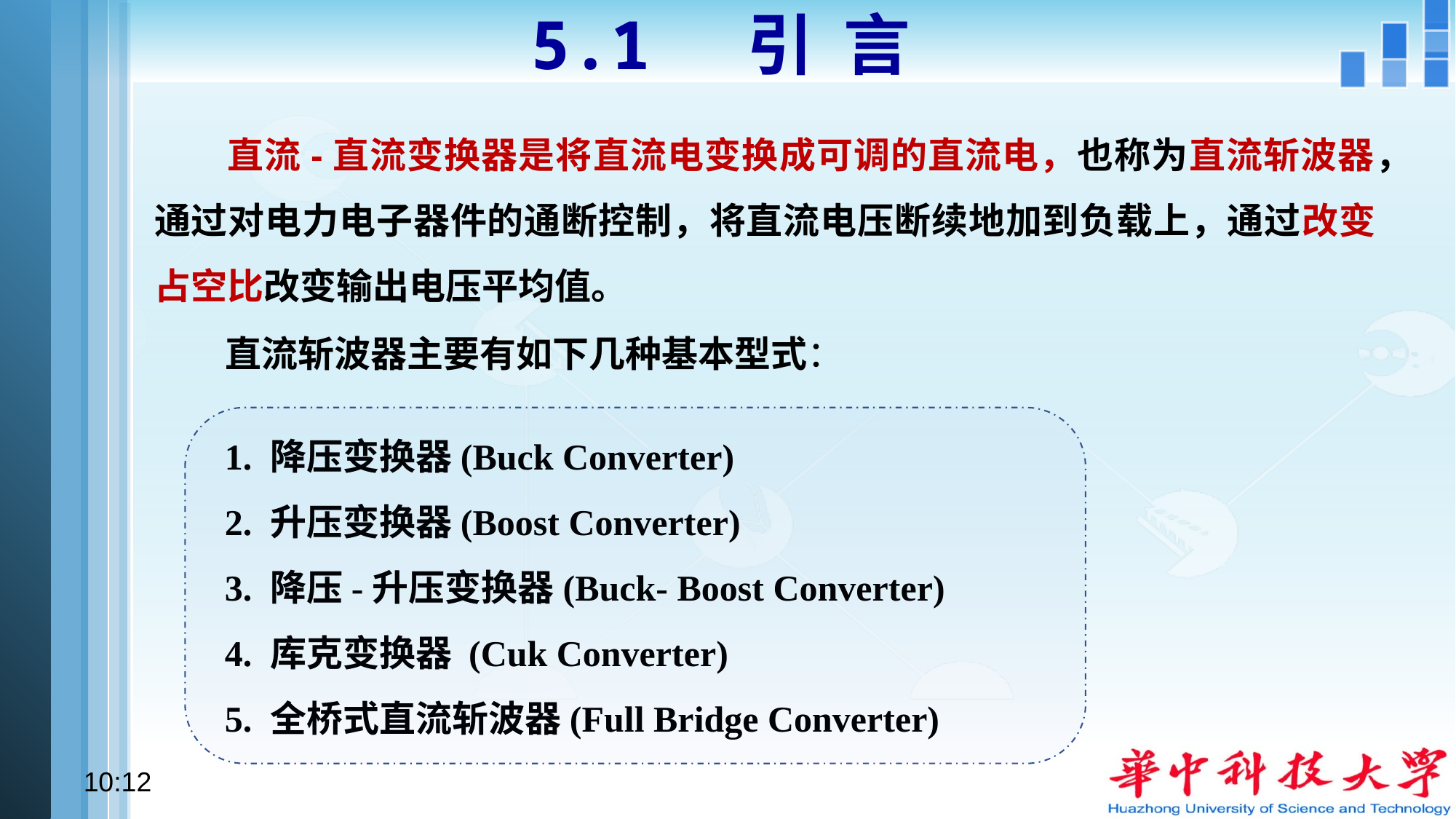

5.1  引  言
 直流-直流变换器是将直流电变换成可调的直流电，也称为直流斩波器，通过对电力电子器件的通断控制，将直流电压断续地加到负载上，通过改变占空比改变输出电压平均值。
直流斩波器主要有如下几种基本型式：
1. 降压变换器(Buck Converter)
2. 升压变换器(Boost Converter)
3. 降压-升压变换器(Buck- Boost Converter)
4. 库克变换器 (Cuk Converter)
5. 全桥式直流斩波器(Full Bridge Converter)

10:12